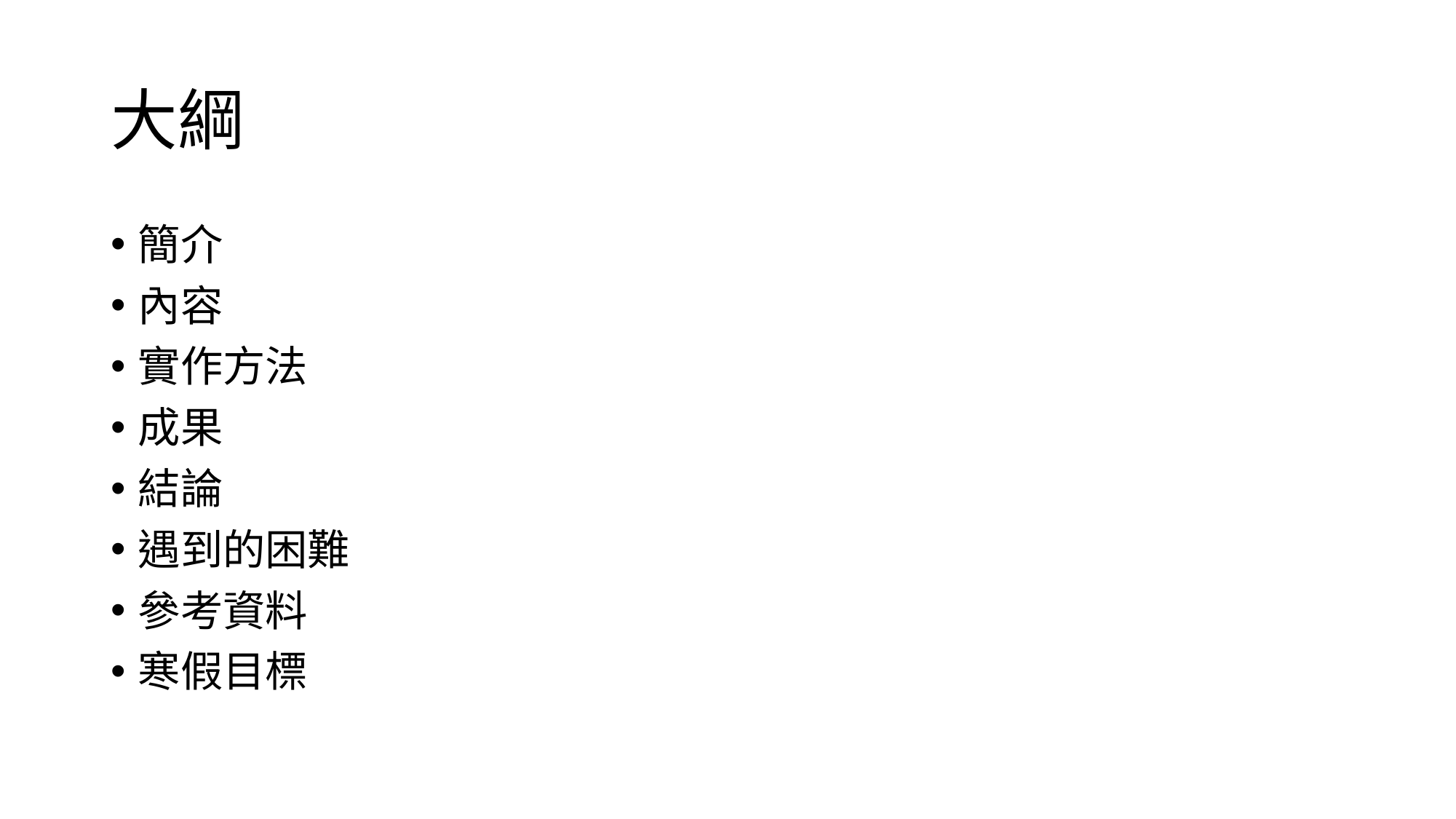

# 大綱
簡介
內容
實作方法
成果
結論
遇到的困難
參考資料
寒假目標